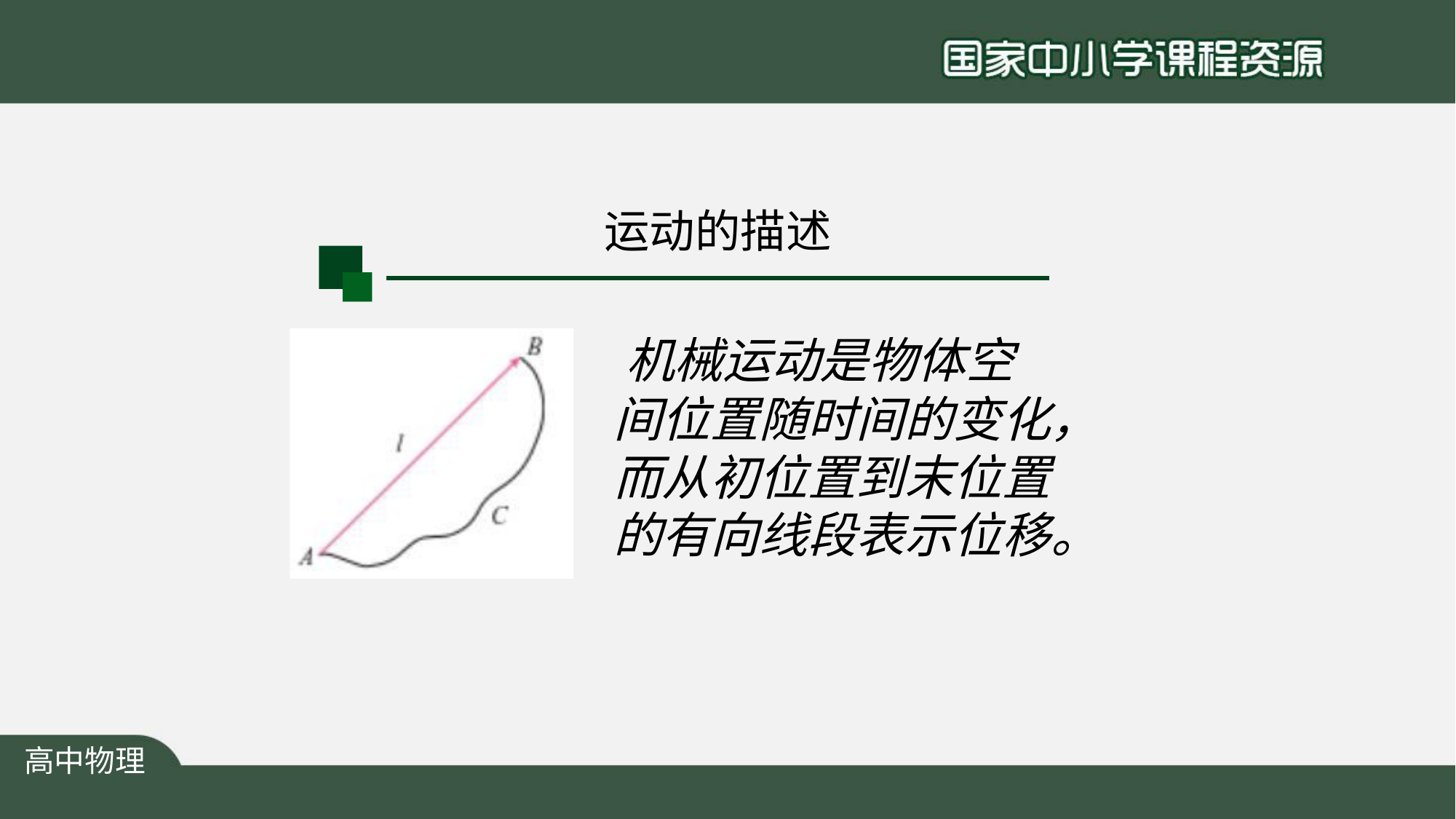

# 运动的描述

机械运动是物体空
间位置随时间的变化， 而从初位置到末位置 的有向线段表示位移。

高中物理